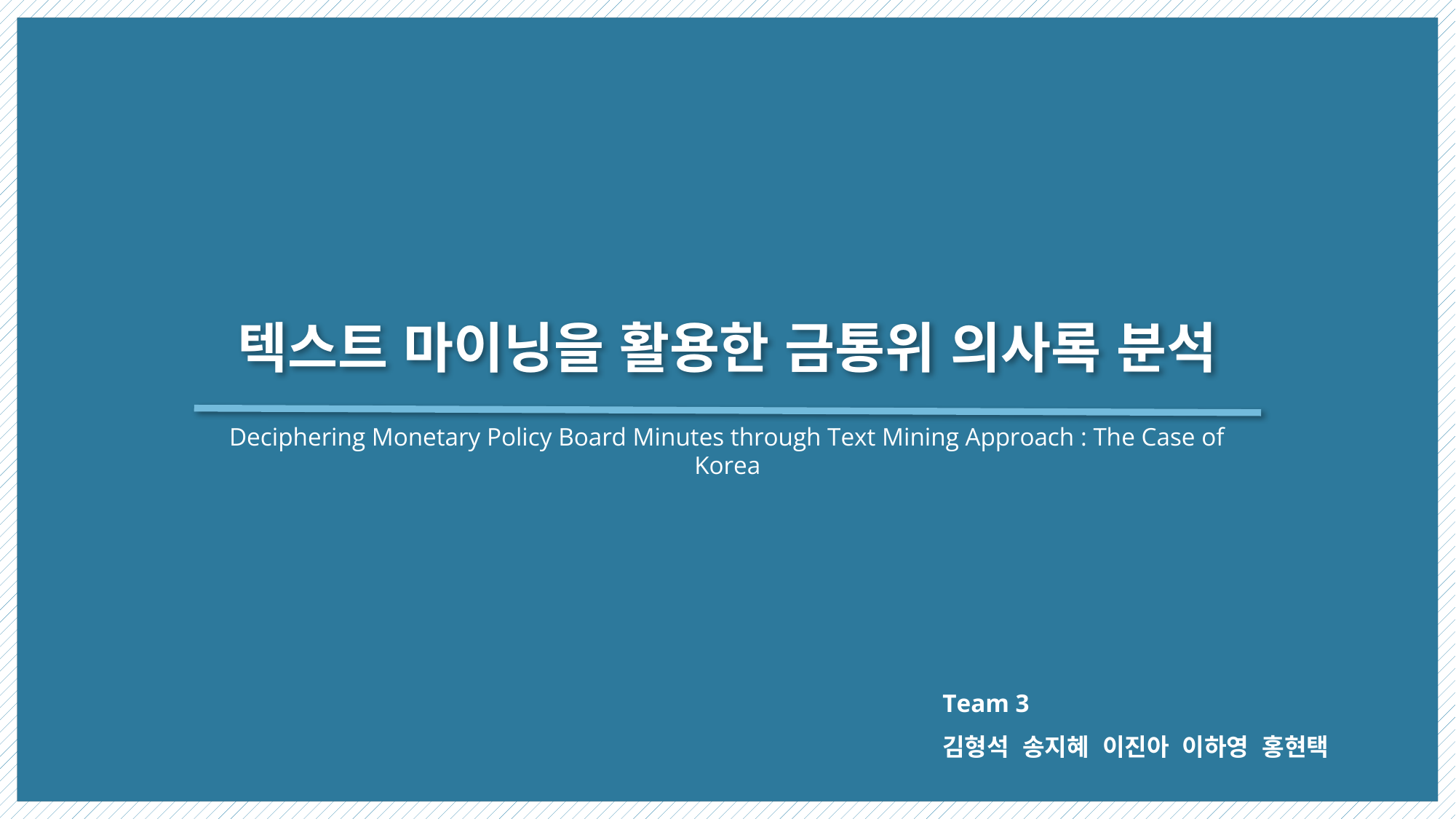

텍스트 마이닝을 활용한 금통위 의사록 분석
Deciphering Monetary Policy Board Minutes through Text Mining Approach : The Case of Korea
Team 3
김형석  송지혜  이진아  이하영  홍현택
1